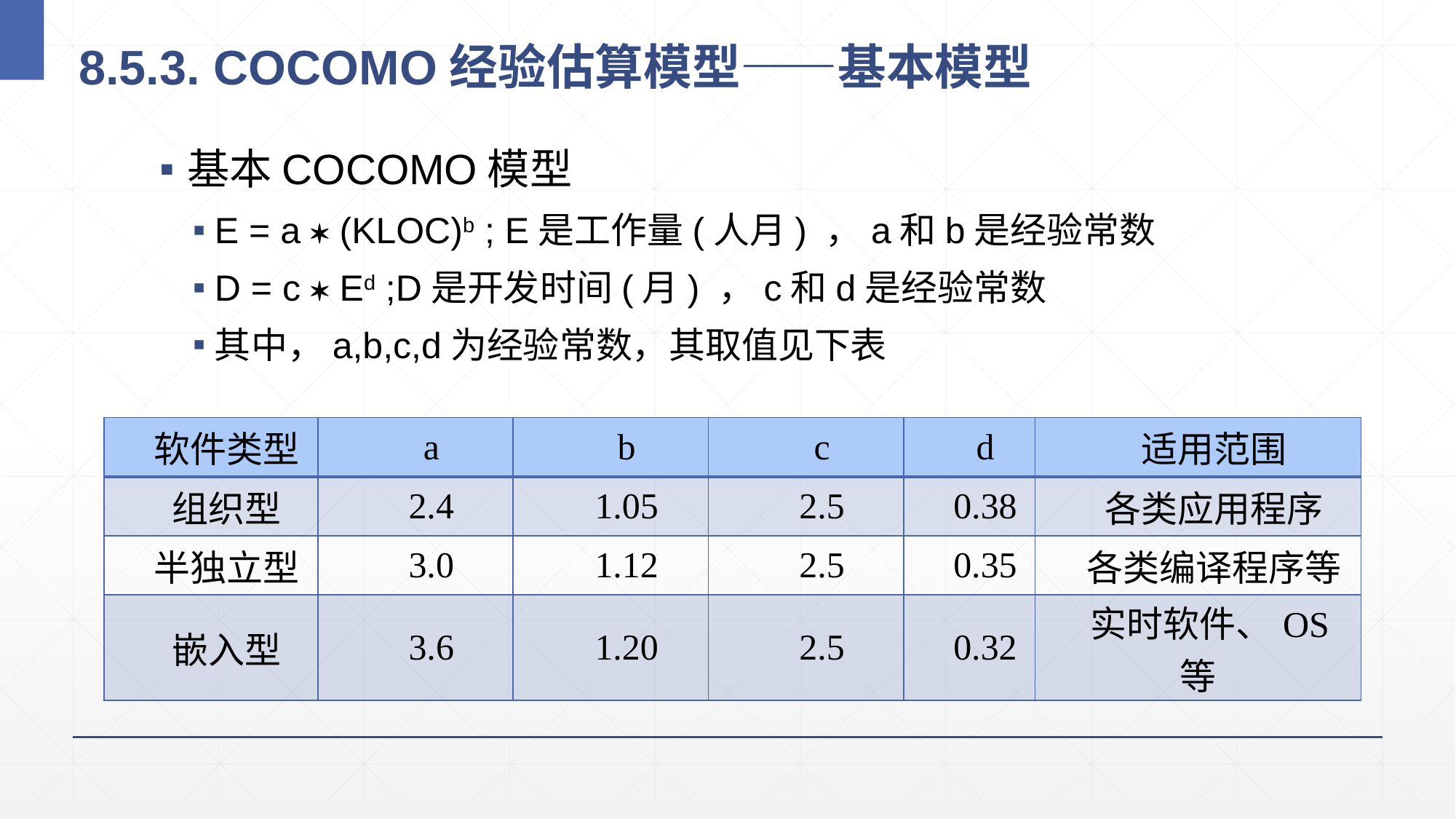

# 8.5.3. COCOMO经验估算模型——基本模型
基本COCOMO模型
E = a ∗ (KLOC)b ; E是工作量(人月) ，a和b是经验常数
D = c ∗ Ed ;D是开发时间(月) ，c和d是经验常数
其中，a,b,c,d为经验常数，其取值见下表
| 软件类型 | a | b | c | d | 适用范围 |
| --- | --- | --- | --- | --- | --- |
| 组织型 | 2.4 | 1.05 | 2.5 | 0.38 | 各类应用程序 |
| 半独立型 | 3.0 | 1.12 | 2.5 | 0.35 | 各类编译程序等 |
| 嵌入型 | 3.6 | 1.20 | 2.5 | 0.32 | 实时软件、OS等 |